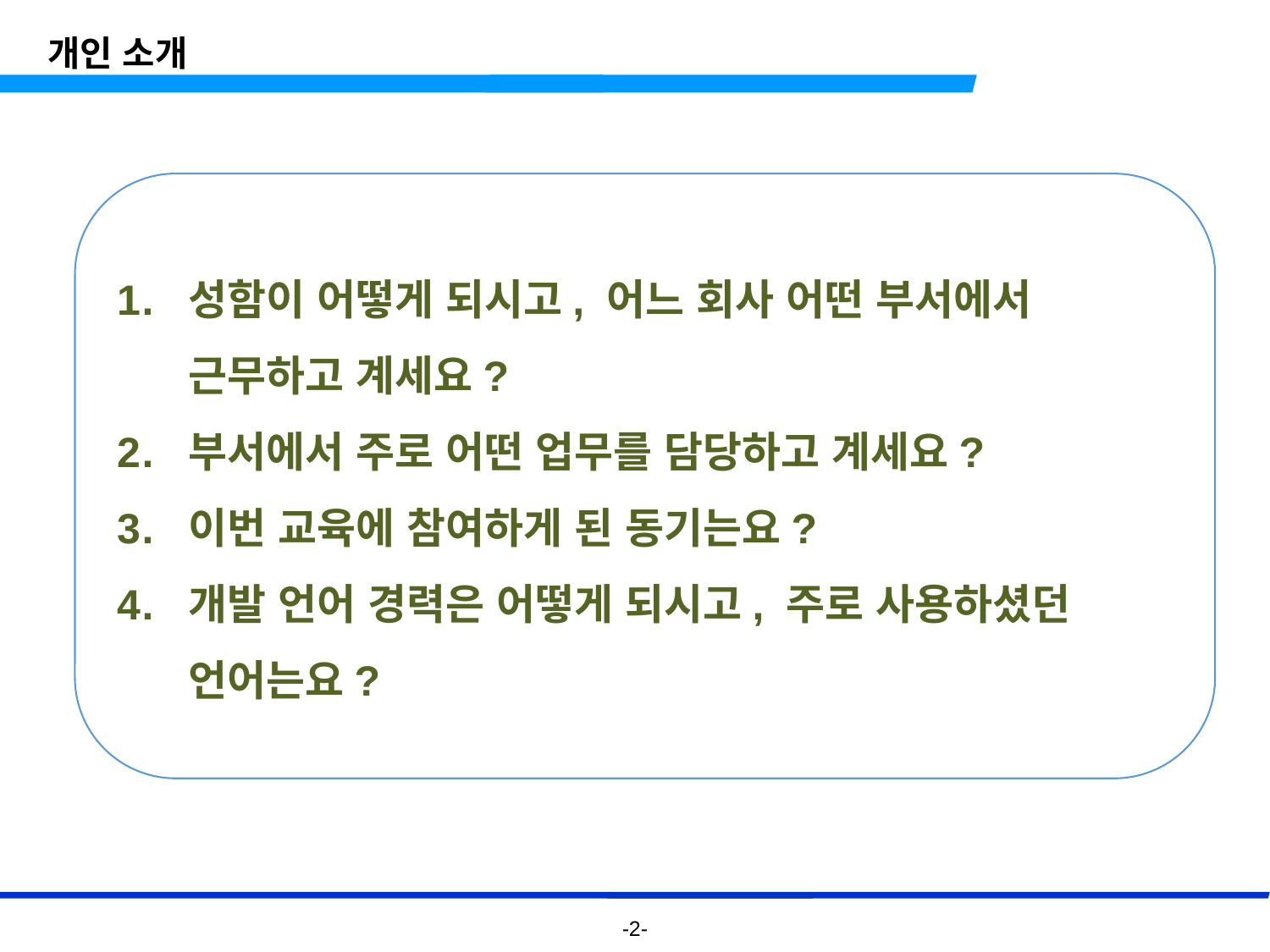

개인 소개
성함이 어떻게 되시고, 어느 회사 어떤 부서에서
근무하고 계세요?
부서에서 주로 어떤 업무를 담당하고 계세요?
이번 교육에 참여하게 된 동기는요?
개발 언어 경력은 어떻게 되시고, 주로 사용하셨던
언어는요?